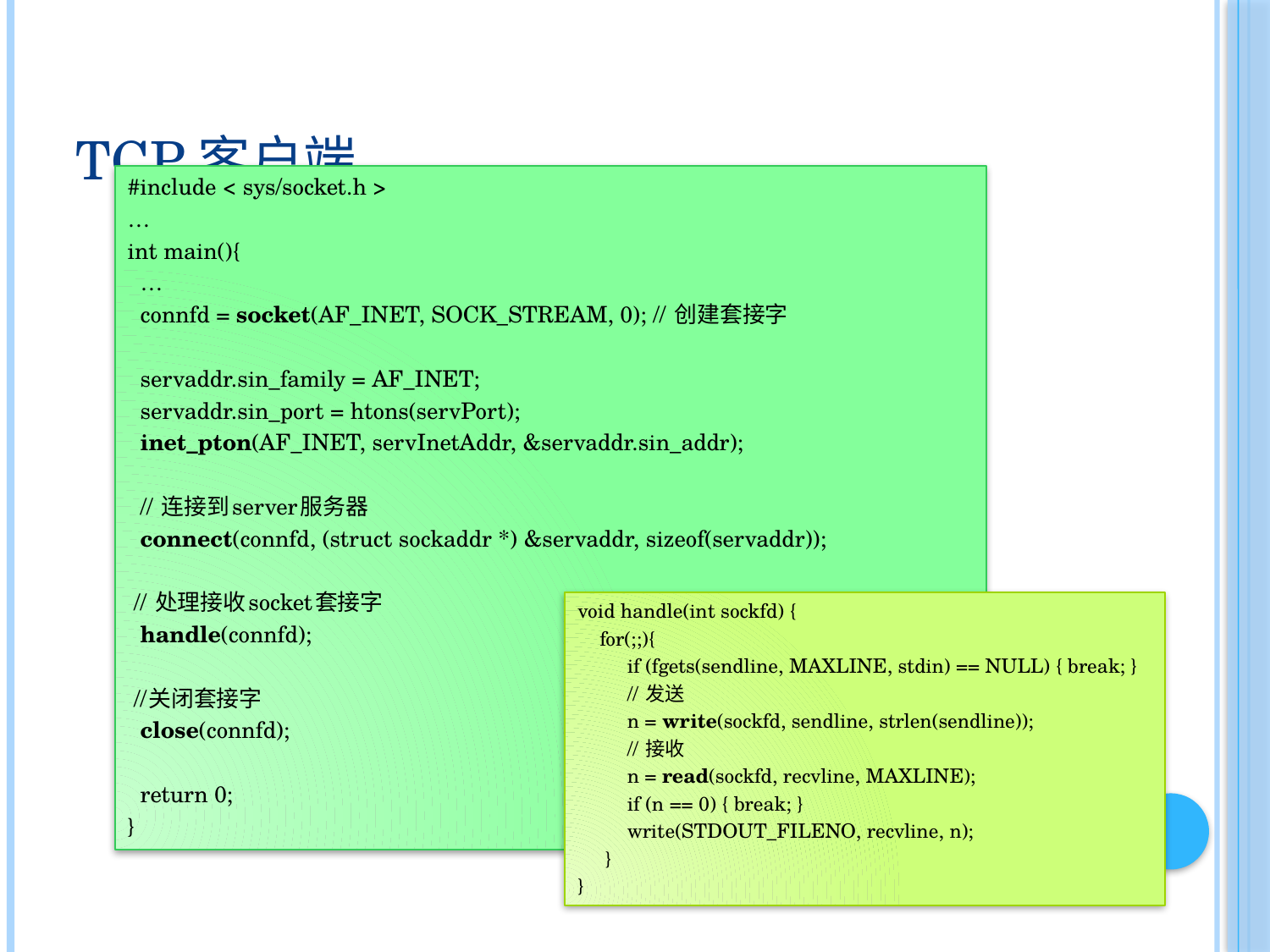

# TCP客户端
#include < sys/socket.h >
…
int main(){
  …
  connfd = socket(AF_INET, SOCK_STREAM, 0); // 创建套接字

  servaddr.sin_family = AF_INET;
  servaddr.sin_port = htons(servPort);
  inet_pton(AF_INET, servInetAddr, &servaddr.sin_addr);

  // 连接到server服务器
  connect(connfd, (struct sockaddr *) &servaddr, sizeof(servaddr));

 // 处理接收socket套接字
  handle(connfd);

 //关闭套接字
  close(connfd);

  return 0;
}

void handle(int sockfd) {
    for(;;){
         if (fgets(sendline, MAXLINE, stdin) == NULL) { break; }
         // 发送
         n = write(sockfd, sendline, strlen(sendline));
         // 接收
         n = read(sockfd, recvline, MAXLINE);
         if (n == 0) { break; }
         write(STDOUT_FILENO, recvline, n);
     }
}